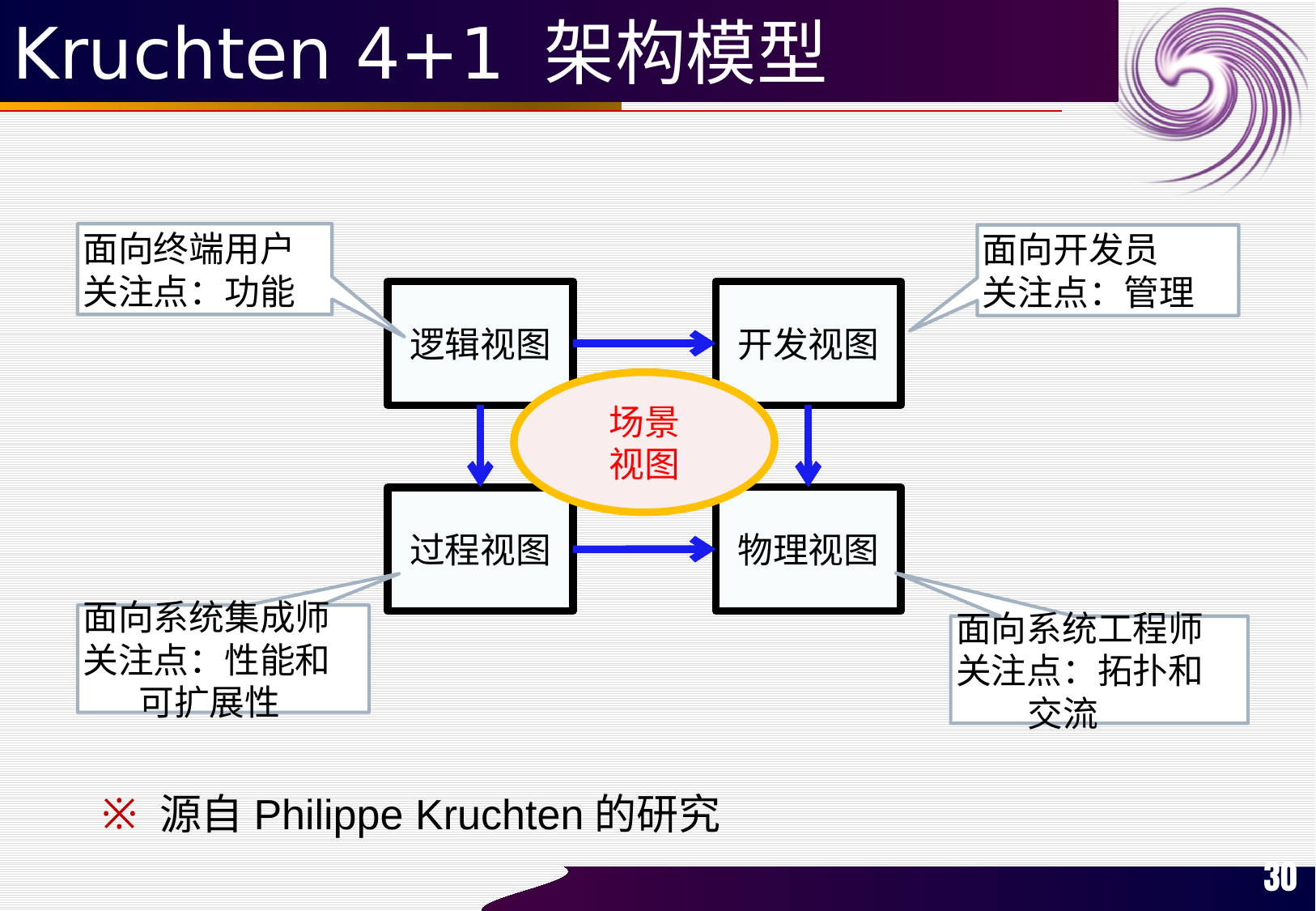

# Kruchten 4+1 架构模型
面向终端用户
关注点：功能
面向开发员
关注点：管理
逻辑视图
开发视图
场景
视图
物理视图
过程视图
面向系统集成师
关注点：性能和
      可扩展性
面向系统工程师
关注点：拓扑和
        交流
源自Philippe Kruchten的研究
30